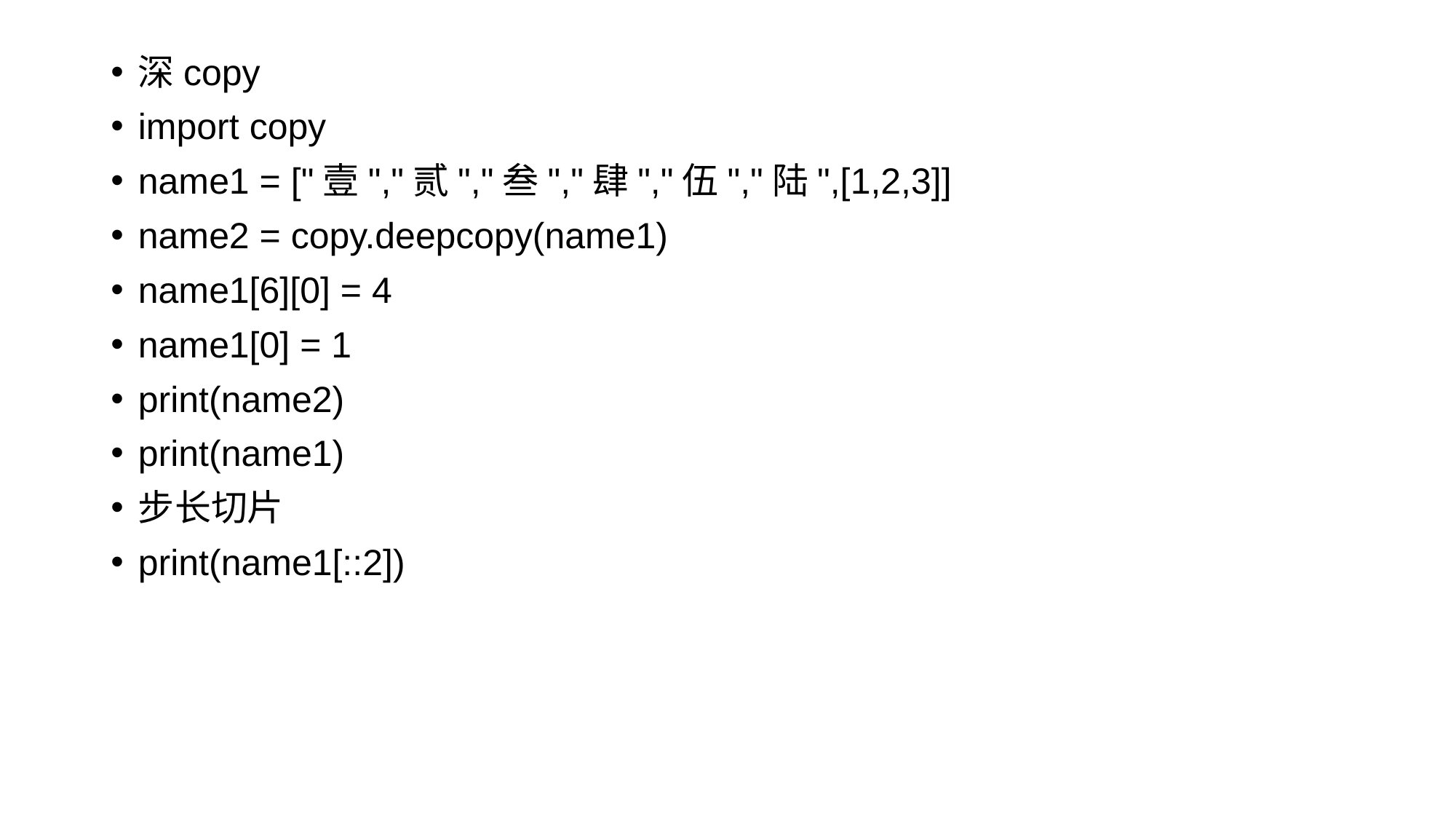

深copy
import copy
name1 = ["壹","贰","叁","肆","伍","陆",[1,2,3]]
name2 = copy.deepcopy(name1)
name1[6][0] = 4
name1[0] = 1
print(name2)
print(name1)
步长切片
print(name1[::2])